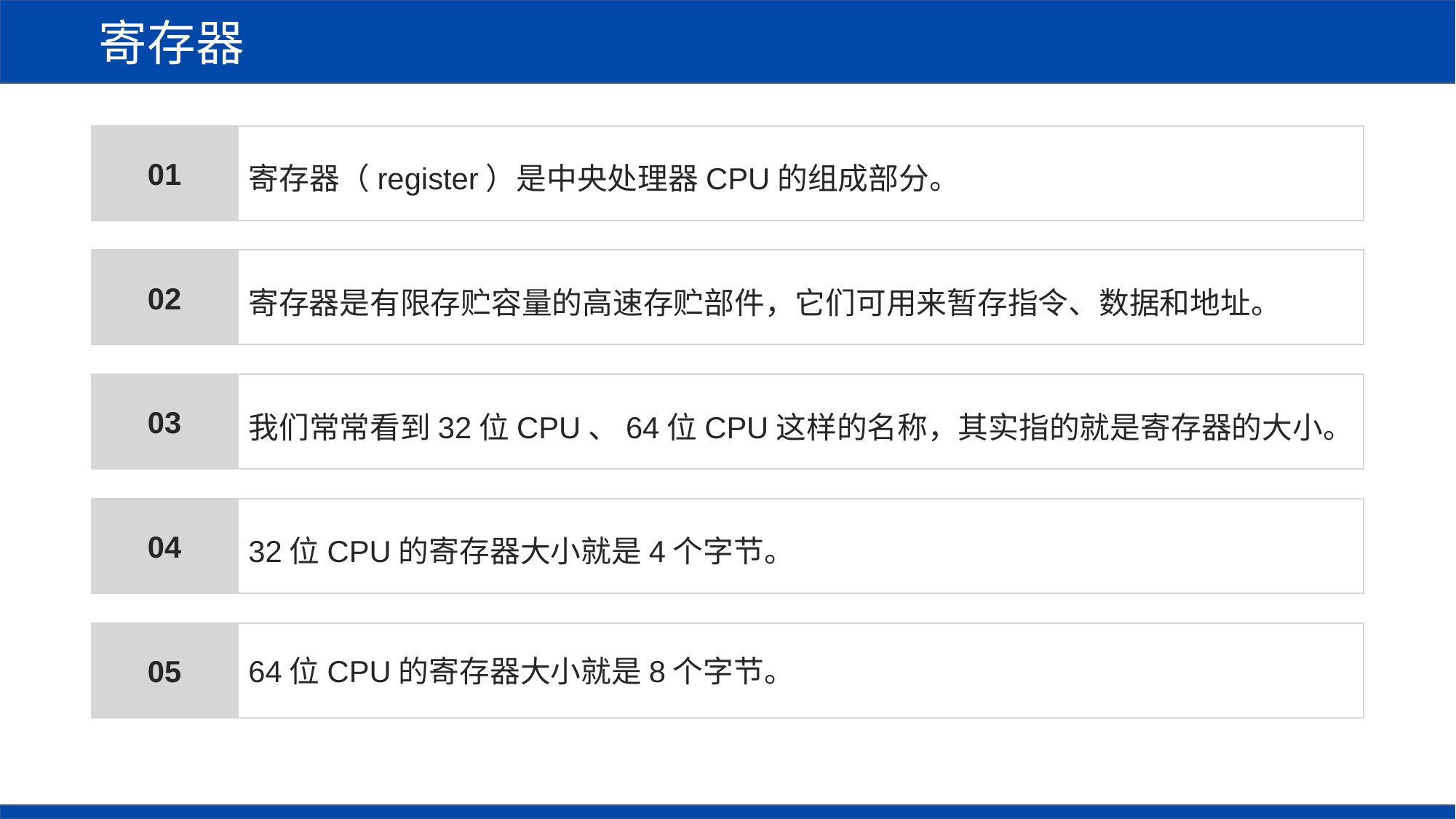

寄存器
寄存器（register）是中央处理器CPU的组成部分。
01
寄存器是有限存贮容量的高速存贮部件，它们可用来暂存指令、数据和地址。
02
03
我们常常看到32位CPU、64位CPU这样的名称，其实指的就是寄存器的大小。
04
32位CPU的寄存器大小就是4个字节。
05
64位CPU的寄存器大小就是8个字节。